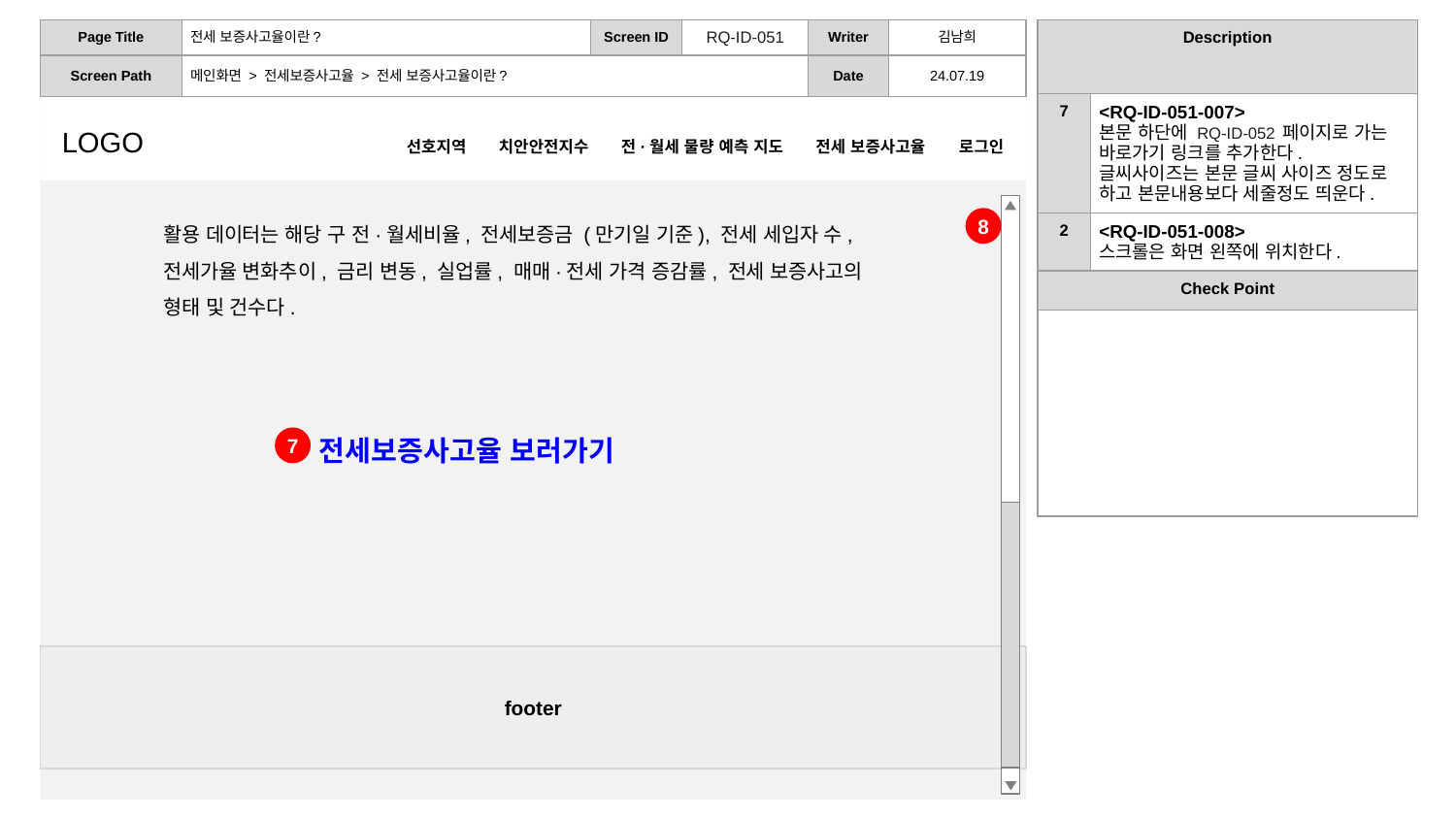

| Description |  |
| --- | --- |
| 7 | <RQ-ID-051-007> 본문 하단에 RQ-ID-052 페이지로 가는 바로가기 링크를 추가한다. 글씨사이즈는 본문 글씨 사이즈 정도로 하고 본문내용보다 세줄정도 띄운다. |
| 2 | <RQ-ID-051-008> 스크롤은 화면 왼쪽에 위치한다. |
| Check Point |  |
|  |  |
| Page Title | 전세 보증사고율이란? | Screen ID | RQ-ID-051 | Writer | 김남희 |
| --- | --- | --- | --- | --- | --- |
| Screen Path | 메인화면 > 전세보증사고율 > 전세 보증사고율이란? |  |  | Date | 24.07.19 |
LOGO	                        선호지역       치안안전지수       전·월세 물량 예측 지도       전세 보증사고율       로그인

활용 데이터는 해당 구 전·월세비율, 전세보증금 (만기일 기준), 전세 세입자 수, 전세가율 변화추이, 금리 변동, 실업률, 매매·전세 가격 증감률, 전세 보증사고의 형태 및 건수다.

8
전세보증사고율 보러가기
7

footer